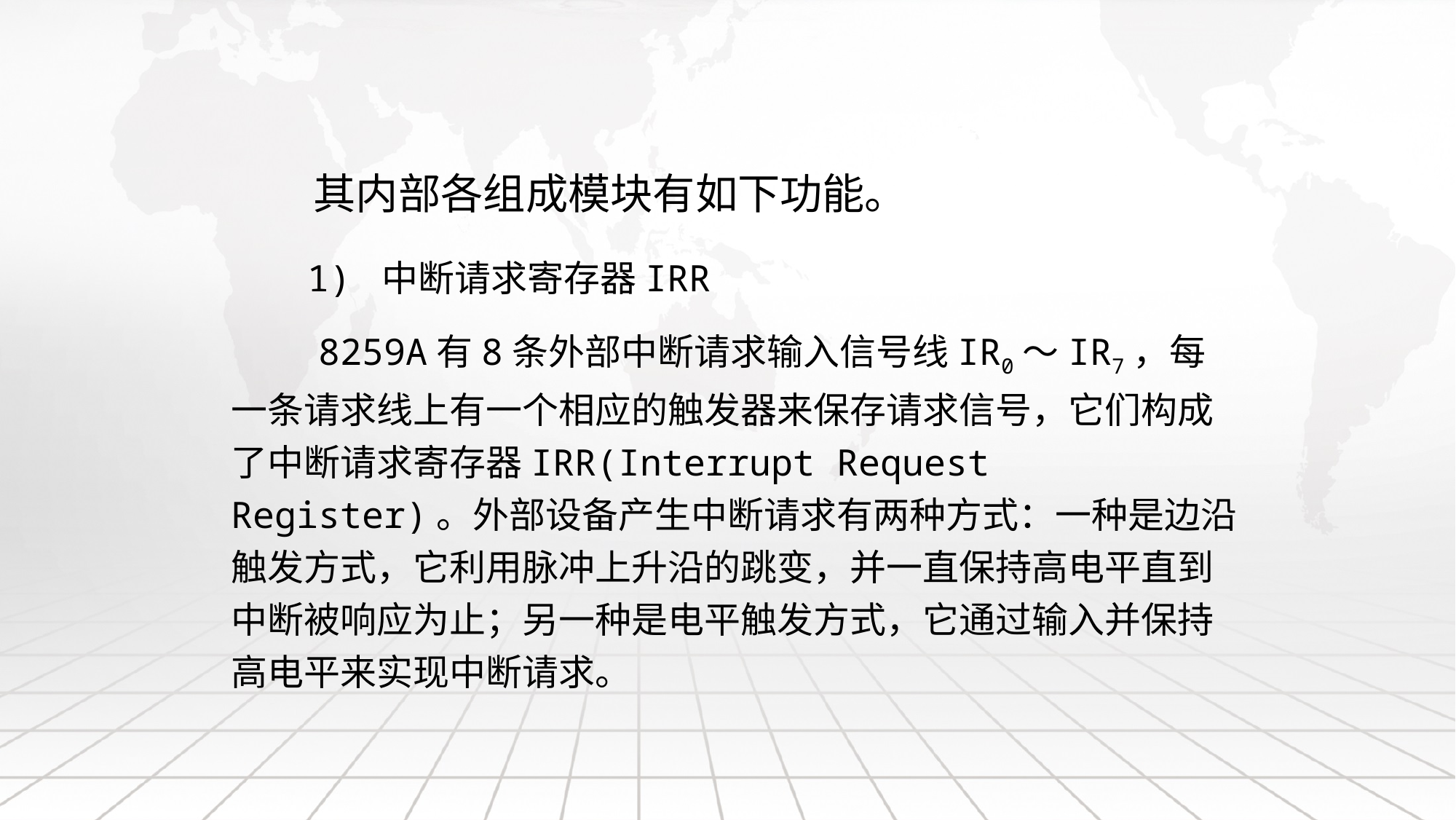

其内部各组成模块有如下功能。
   1) 中断请求寄存器IRR
    8259A有8条外部中断请求输入信号线IR0～IR7，每一条请求线上有一个相应的触发器来保存请求信号，它们构成了中断请求寄存器IRR(Interrupt Request Register)。外部设备产生中断请求有两种方式：一种是边沿触发方式，它利用脉冲上升沿的跳变，并一直保持高电平直到中断被响应为止；另一种是电平触发方式，它通过输入并保持高电平来实现中断请求。